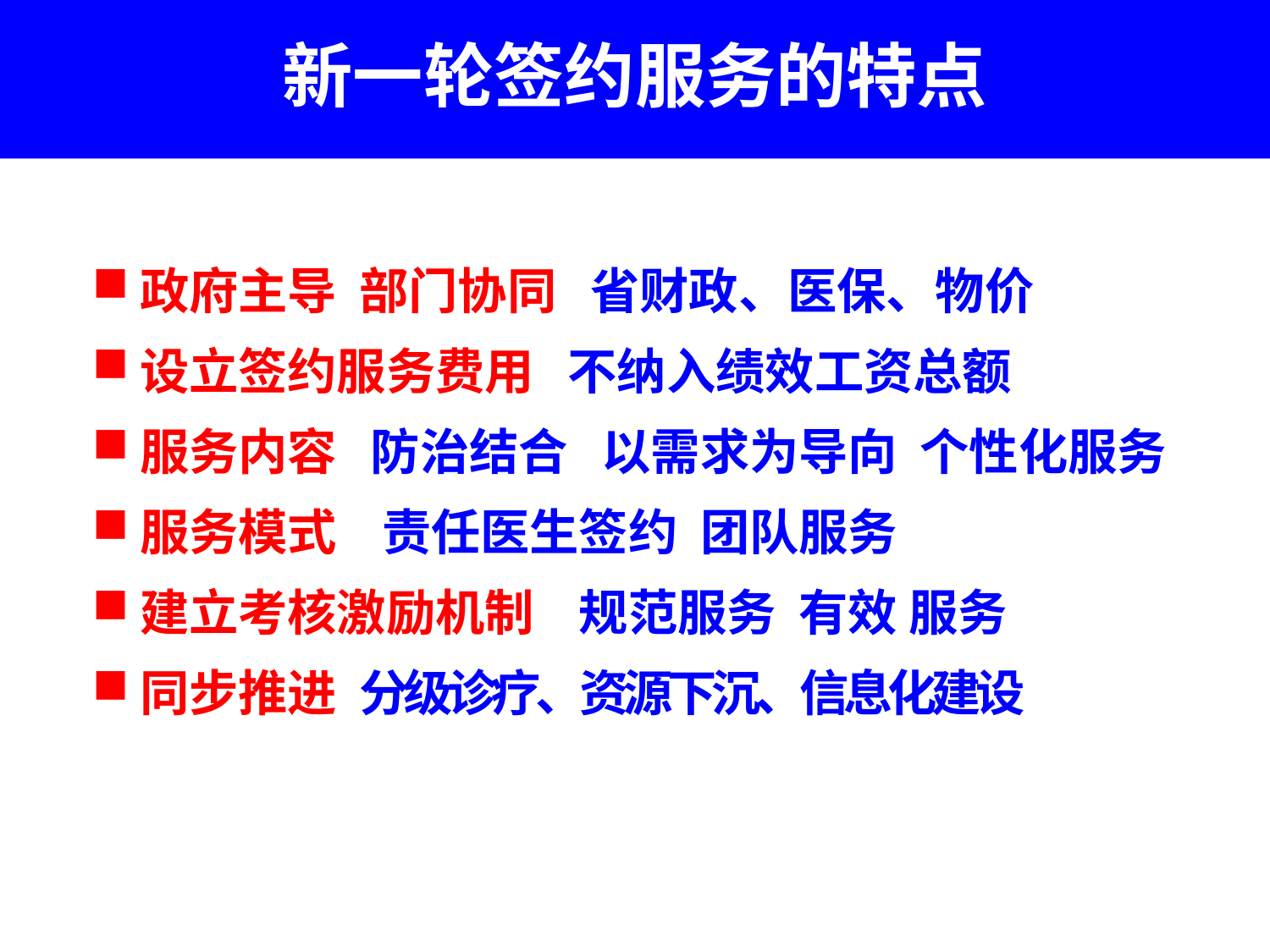

新一轮签约服务的特点
政府主导  部门协同   省财政、医保、物价
设立签约服务费用   不纳入绩效工资总额
服务内容   防治结合   以需求为导向  个性化服务
服务模式    责任医生签约  团队服务
建立考核激励机制    规范服务  有效 服务
同步推进  分级诊疗、资源下沉、信息化建设